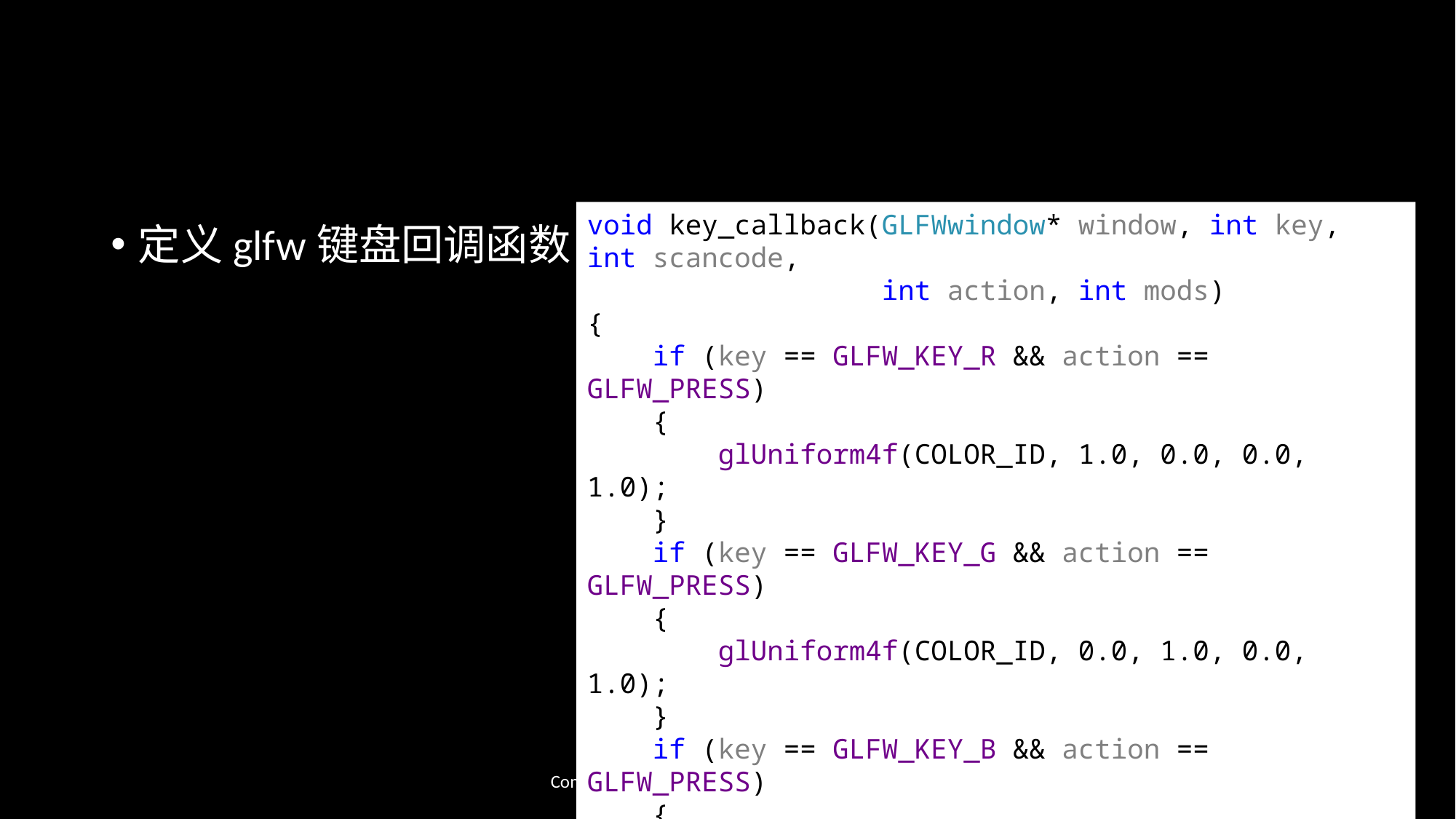

#
void key_callback(GLFWwindow* window, int key, int scancode,
                  int action, int mods)
{
    if (key == GLFW_KEY_R && action == GLFW_PRESS)
    {
        glUniform4f(COLOR_ID, 1.0, 0.0, 0.0, 1.0);
    }
    if (key == GLFW_KEY_G && action == GLFW_PRESS)
    {
        glUniform4f(COLOR_ID, 0.0, 1.0, 0.0, 1.0);
    }
    if (key == GLFW_KEY_B && action == GLFW_PRESS)
    {
        glUniform4f(COLOR_ID, 0.0, 0.0, 1.0, 1.0);
    }
}
定义glfw键盘回调函数
Computer Graphics, Hangzhou Dianzi University
34